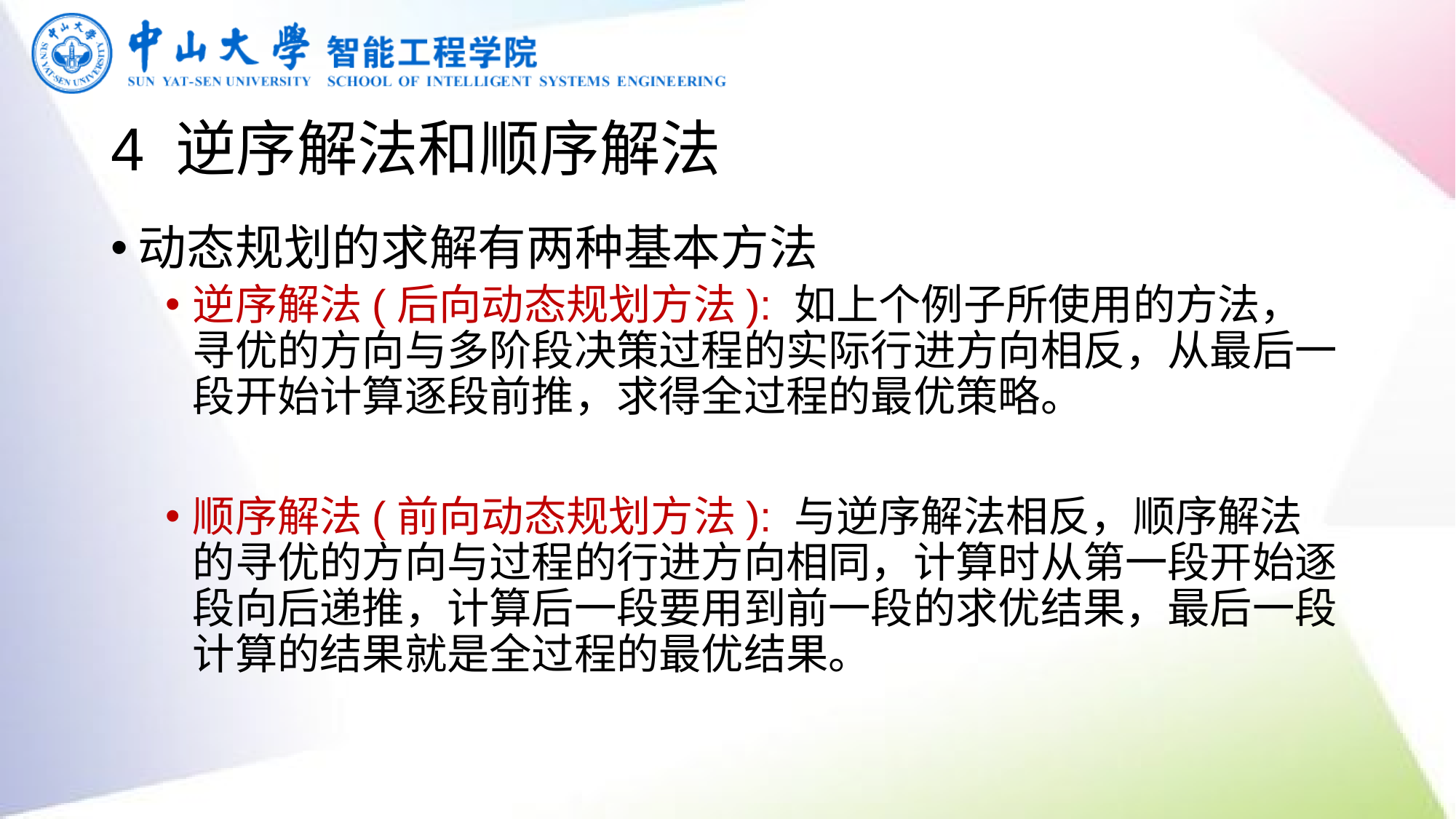

# 4 逆序解法和顺序解法
动态规划的求解有两种基本方法
逆序解法(后向动态规划方法): 如上个例子所使用的方法，寻优的方向与多阶段决策过程的实际行进方向相反，从最后一段开始计算逐段前推，求得全过程的最优策略。

顺序解法(前向动态规划方法): 与逆序解法相反，顺序解法的寻优的方向与过程的行进方向相同，计算时从第一段开始逐段向后递推，计算后一段要用到前一段的求优结果，最后一段计算的结果就是全过程的最优结果。